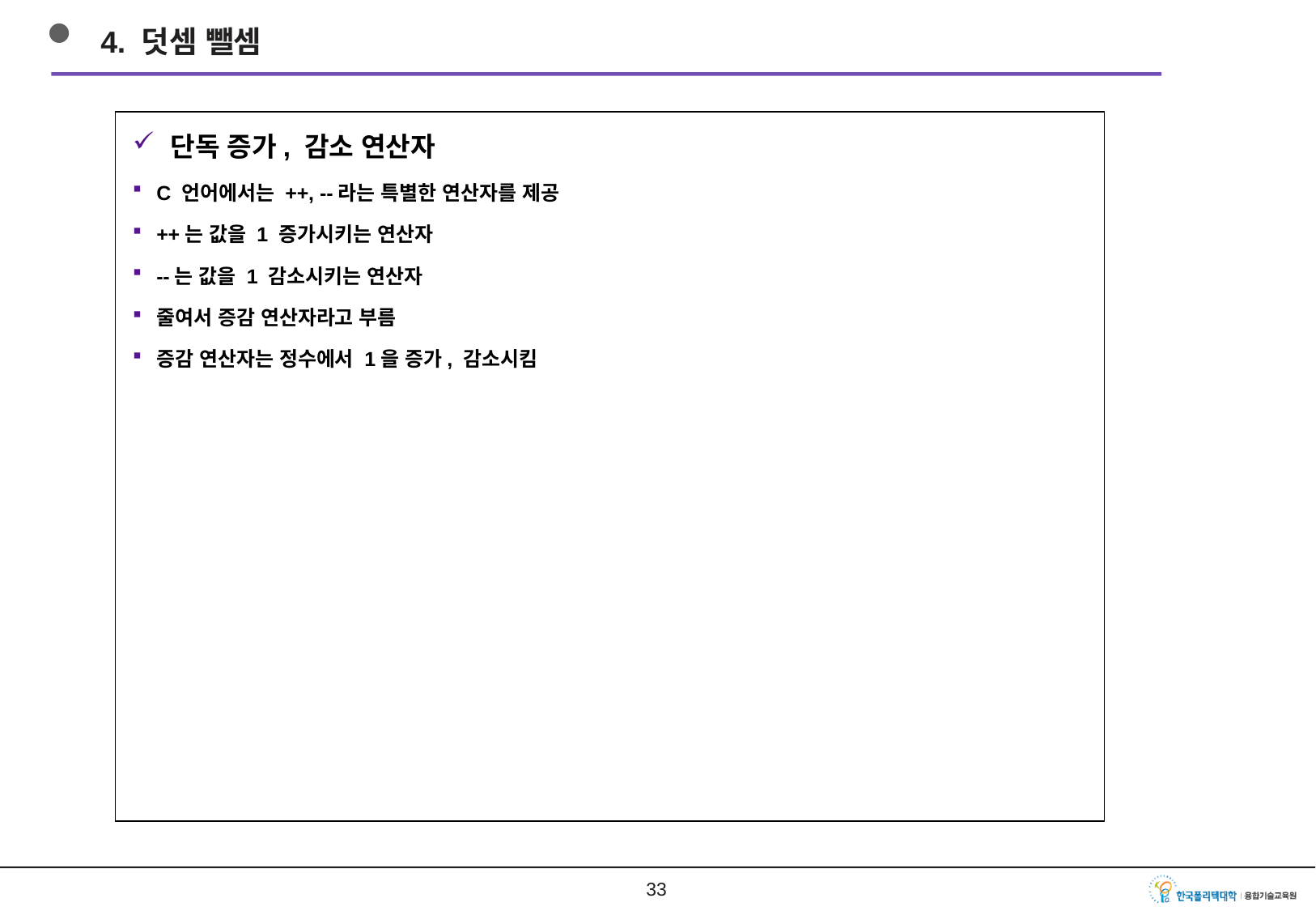

4. 덧셈 뺄셈
단독 증가, 감소 연산자
C 언어에서는 ++, --라는 특별한 연산자를 제공
++는 값을 1 증가시키는 연산자
--는 값을 1 감소시키는 연산자
줄여서 증감 연산자라고 부름
증감 연산자는 정수에서 1을 증가, 감소시킴

33